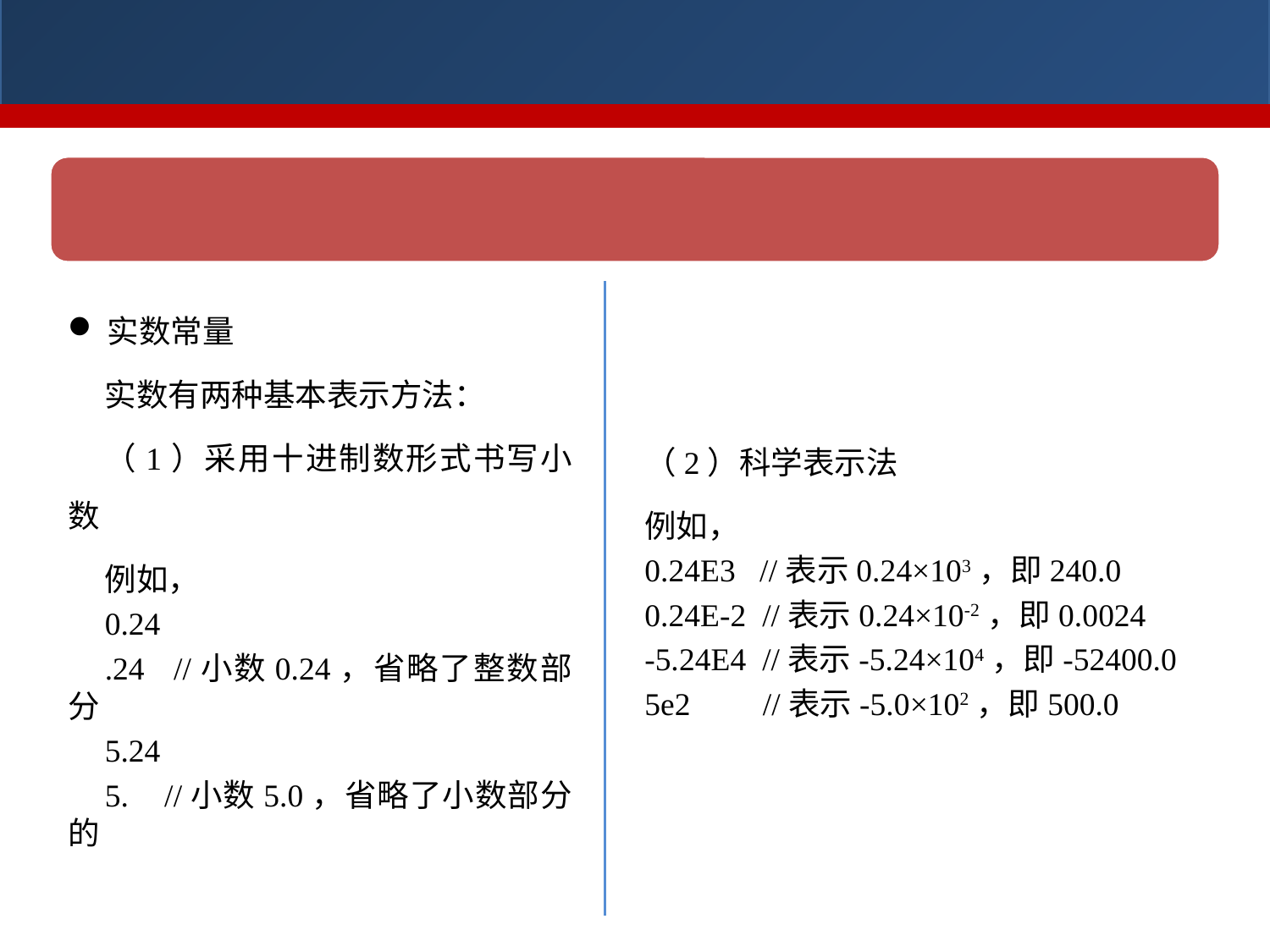

实数常量
实数有两种基本表示方法：
（1）采用十进制数形式书写小数
例如，
0.24
.24   //小数0.24，省略了整数部分
5.24
5.    //小数5.0，省略了小数部分的

（2）科学表示法
例如，
0.24E3   //表示0.24×103，即240.0
0.24E-2  //表示0.24×10-2，即0.0024
-5.24E4  //表示-5.24×104，即-52400.0
5e2         //表示-5.0×102，即500.0